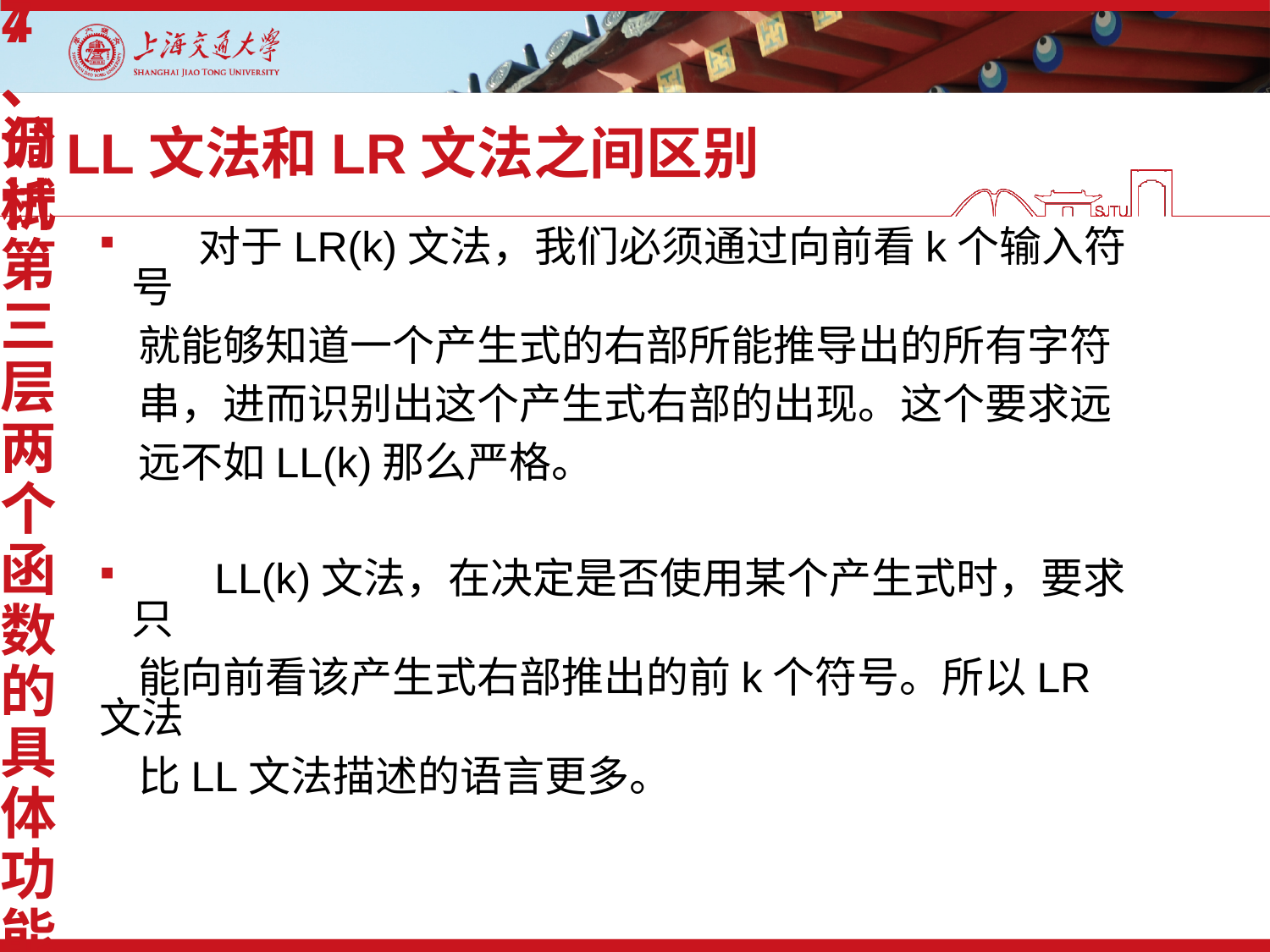

4、分析第三层两个函数的具体功能
7、调试
# LL文法和LR文法之间区别
      对于LR(k)文法，我们必须通过向前看k个输入符号
   就能够知道一个产生式的右部所能推导出的所有字符
   串，进而识别出这个产生式右部的出现。这个要求远
   远不如LL(k)那么严格。

       LL(k)文法，在决定是否使用某个产生式时，要求只
   能向前看该产生式右部推出的前k个符号。所以LR文法
   比LL文法描述的语言更多。